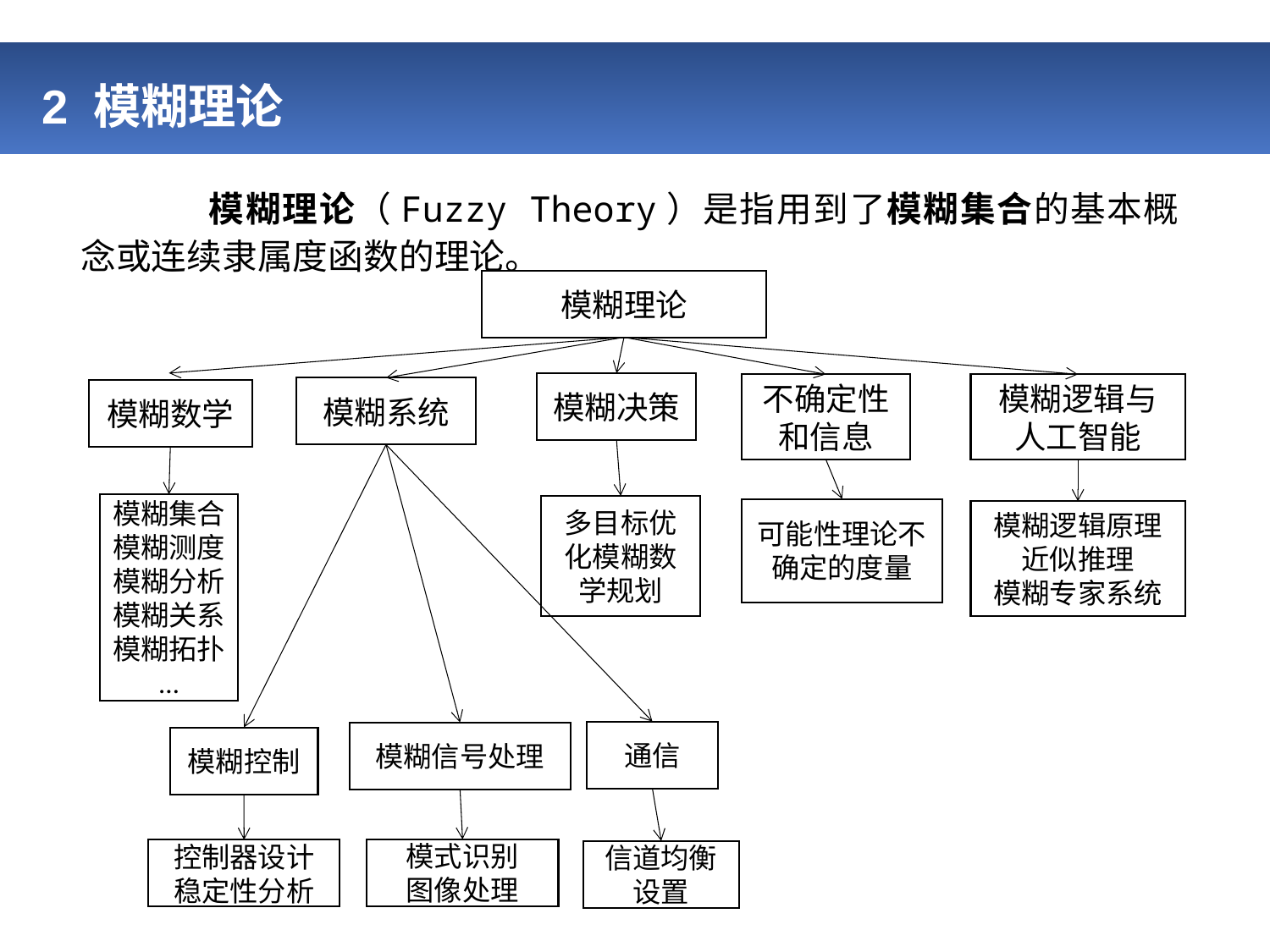

# 2 模糊理论
	模糊理论（Fuzzy Theory）是指用到了模糊集合的基本概念或连续隶属度函数的理论。
模糊理论
模糊决策
不确定性和信息
模糊逻辑与人工智能
模糊系统
模糊数学
模糊集合模糊测度模糊分析模糊关系模糊拓扑
…
多目标优化模糊数学规划
可能性理论不确定的度量
模糊逻辑原理
近似推理
模糊专家系统
通信
模糊信号处理
模糊控制
模式识别
图像处理
控制器设计稳定性分析
信道均衡设置